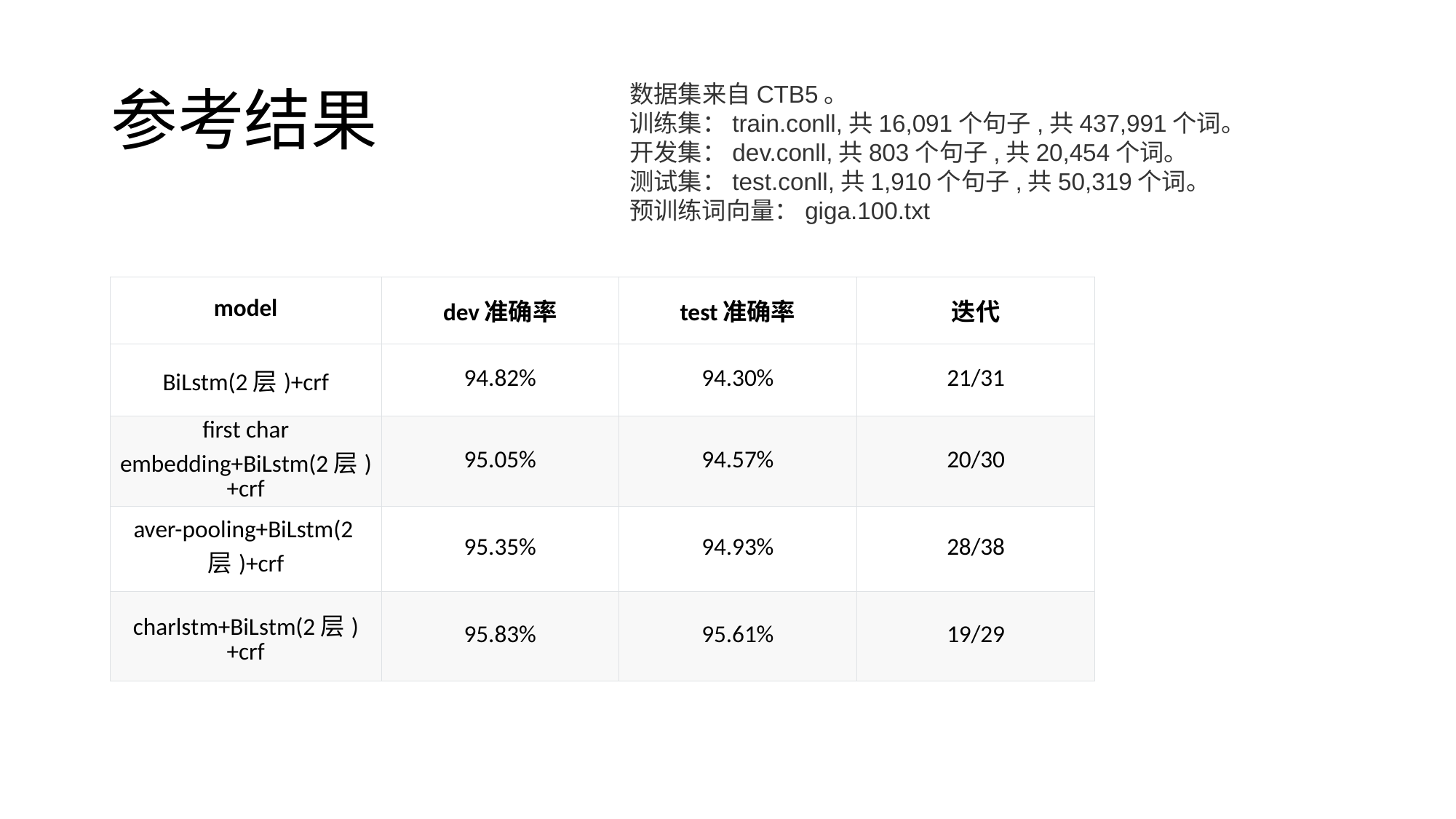

# 参考结果
数据集来自CTB5。
训练集：train.conll,共16,091个句子,共437,991个词。
开发集：dev.conll,共803个句子,共20,454个词。
测试集：test.conll,共1,910个句子,共50,319个词。
预训练词向量：giga.100.txt

| model | dev准确率 | test准确率 | 迭代 |
| --- | --- | --- | --- |
| BiLstm(2层)+crf | 94.82% | 94.30% | 21/31 |
| first char embedding+BiLstm(2层)+crf | 95.05% | 94.57% | 20/30 |
| aver-pooling+BiLstm(2层)+crf | 95.35% | 94.93% | 28/38 |
| charlstm+BiLstm(2层)+crf | 95.83% | 95.61% | 19/29 |